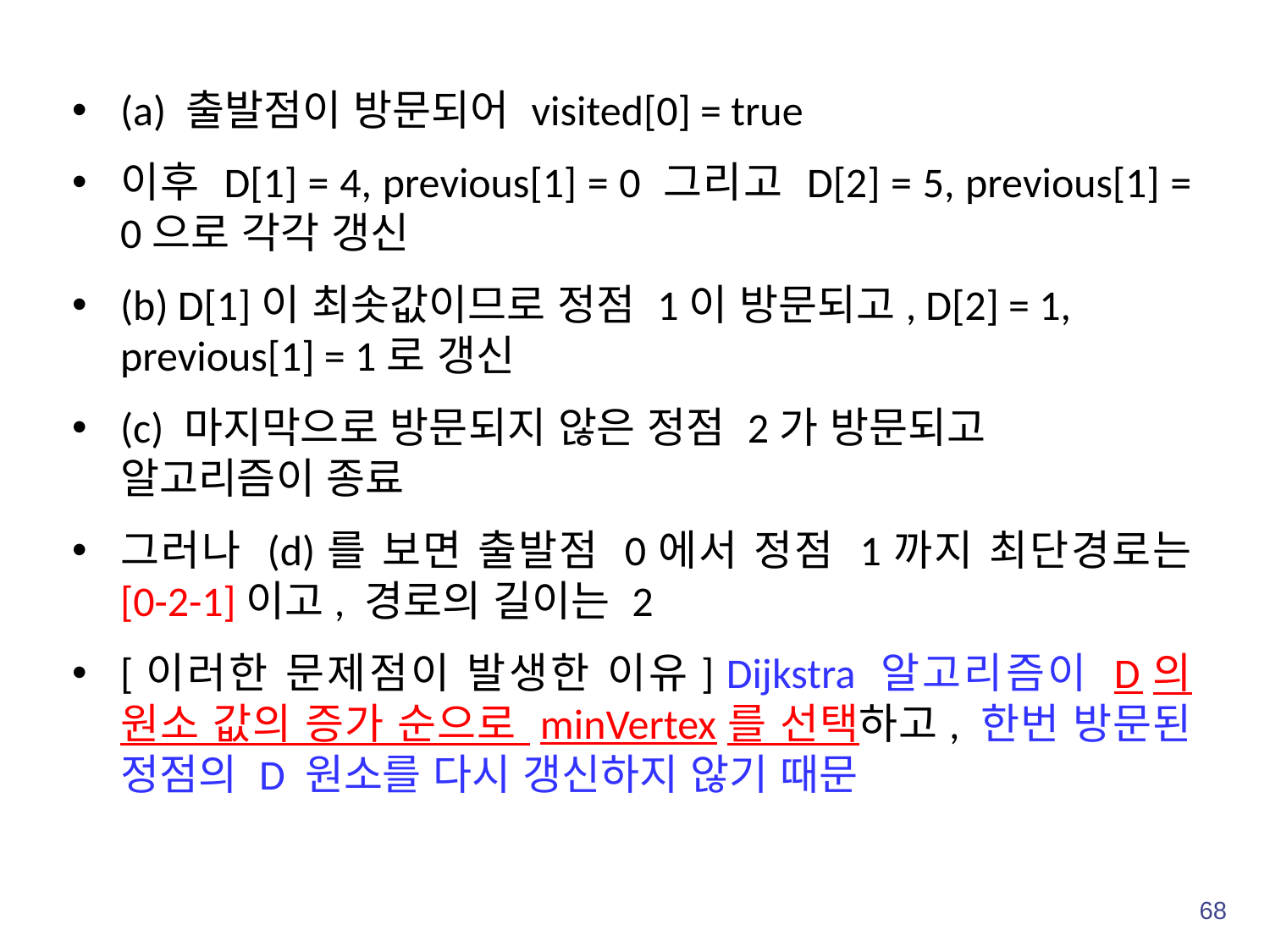

(a) 출발점이 방문되어 visited[0] = true
이후 D[1] = 4, previous[1] = 0 그리고 D[2] = 5, previous[1] = 0으로 각각 갱신
(b) D[1]이 최솟값이므로 정점 1이 방문되고, D[2] = 1, previous[1] = 1로 갱신
(c) 마지막으로 방문되지 않은 정점 2가 방문되고 알고리즘이 종료
그러나 (d)를 보면 출발점 0에서 정점 1까지 최단경로는 [0-2-1]이고, 경로의 길이는 2
[이러한 문제점이 발생한 이유] Dijkstra 알고리즘이 D의 원소 값의 증가 순으로 minVertex를 선택하고, 한번 방문된 정점의 D 원소를 다시 갱신하지 않기 때문
68